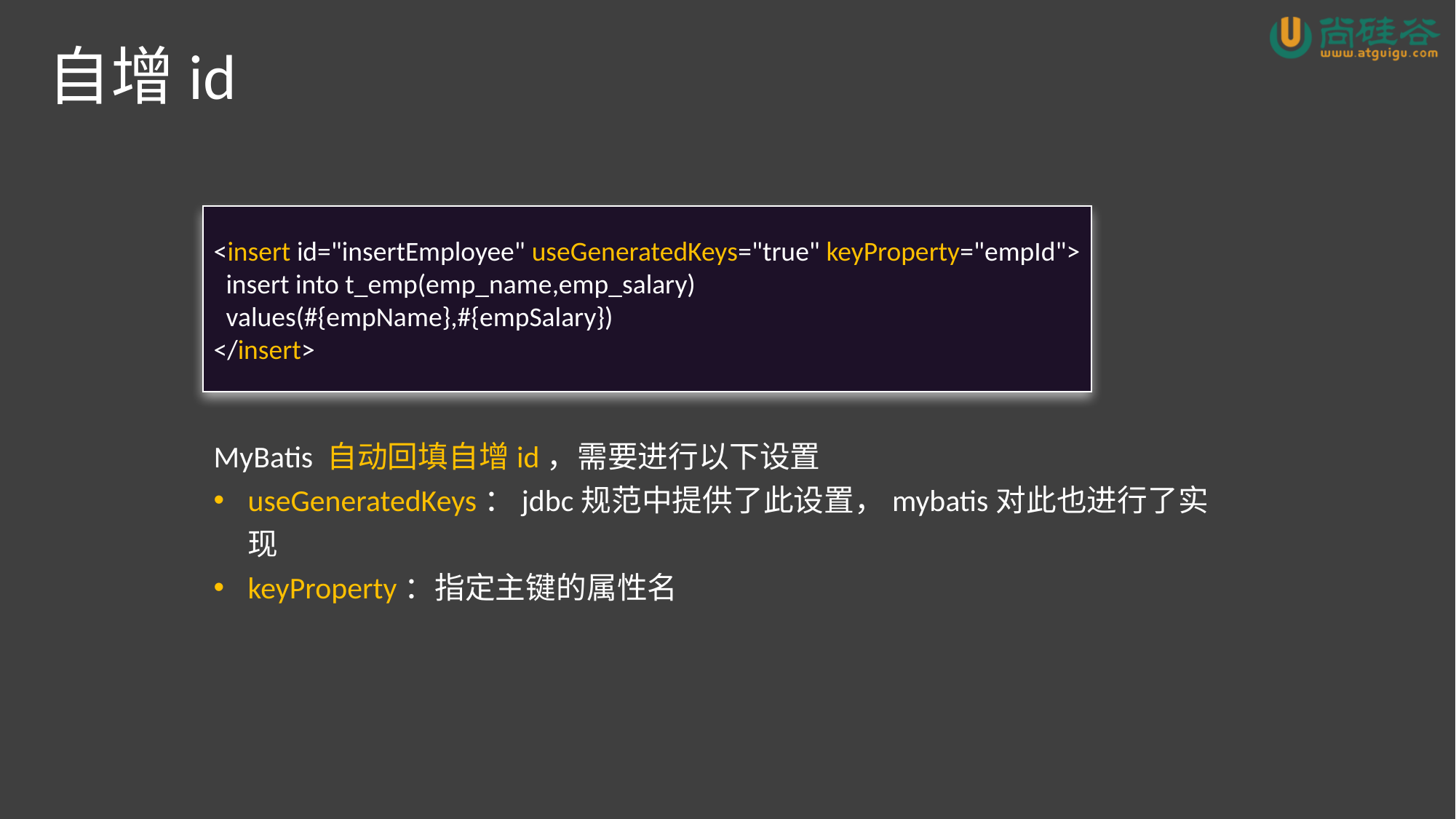

# 自增id
<insert id="insertEmployee" useGeneratedKeys="true" keyProperty="empId">
  insert into t_emp(emp_name,emp_salary)
  values(#{empName},#{empSalary})
</insert>
MyBatis 自动回填自增id，需要进行以下设置
useGeneratedKeys：jdbc规范中提供了此设置，mybatis对此也进行了实现
keyProperty：指定主键的属性名